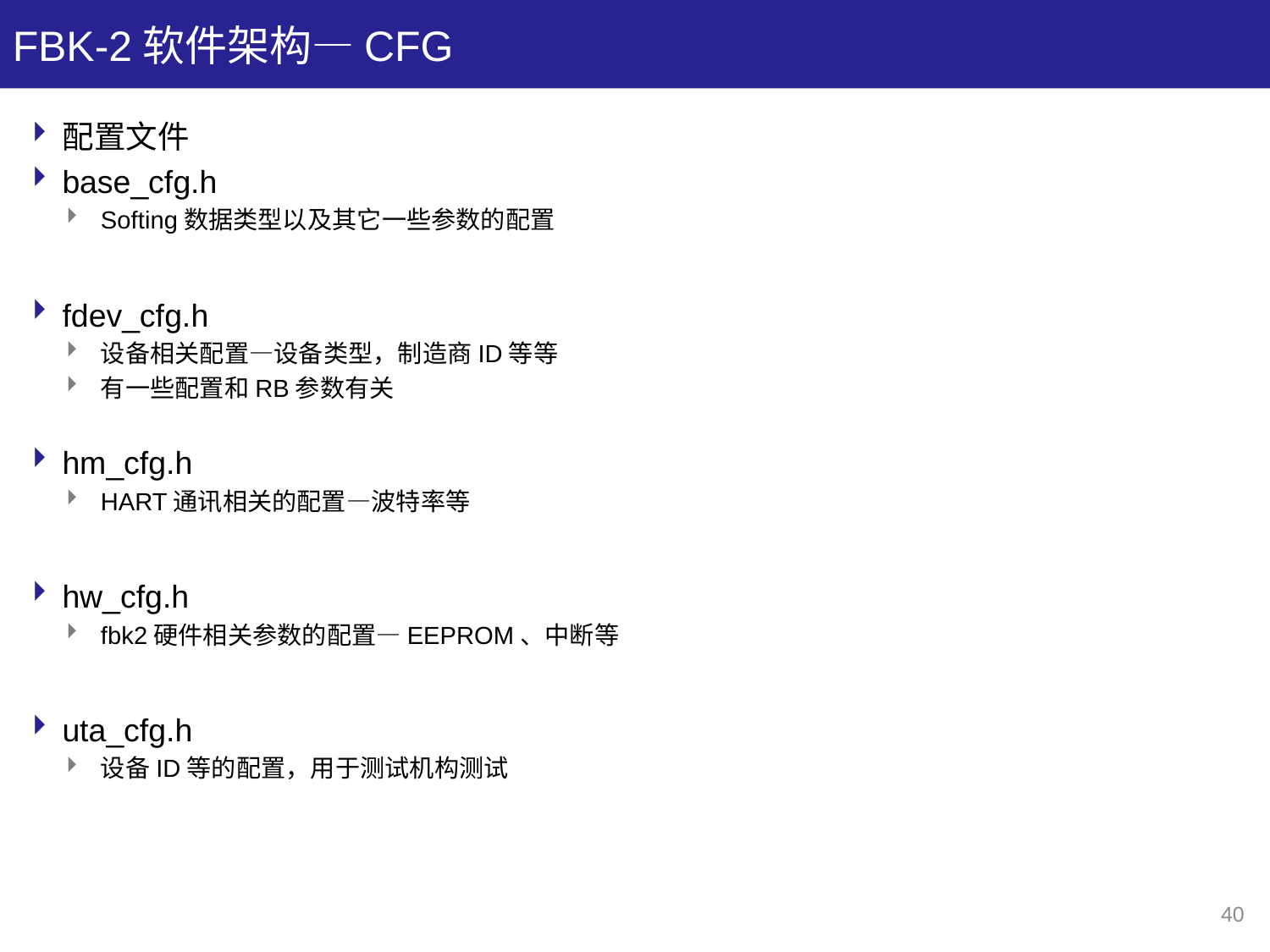

# FBK-2软件架构—CFG
配置文件
base_cfg.h
Softing数据类型以及其它一些参数的配置

fdev_cfg.h
设备相关配置—设备类型，制造商ID等等
有一些配置和RB参数有关

hm_cfg.h
HART通讯相关的配置—波特率等

hw_cfg.h
fbk2硬件相关参数的配置—EEPROM、中断等

uta_cfg.h
设备ID等的配置，用于测试机构测试

40